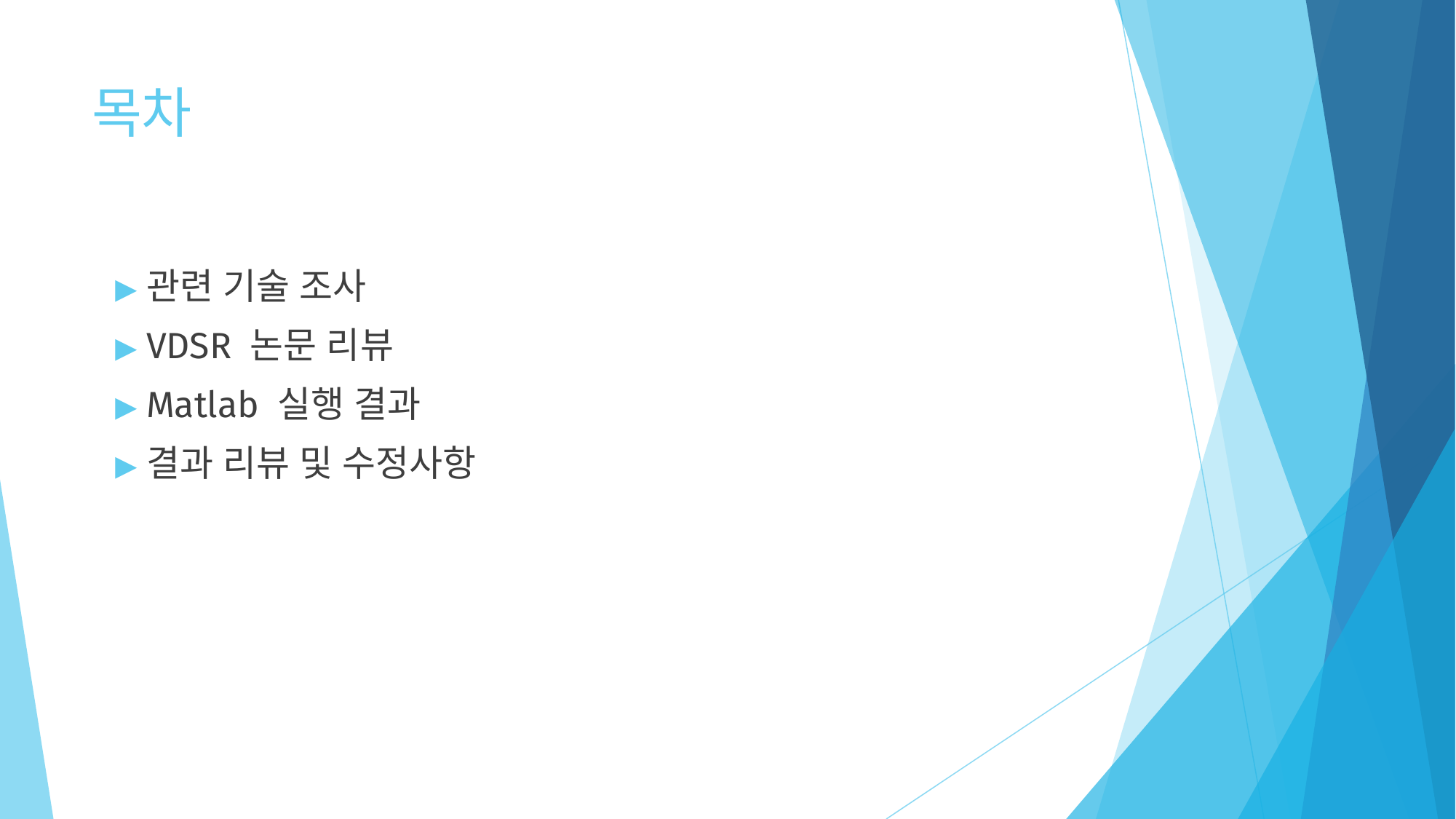

# 목차
관련 기술 조사
VDSR 논문 리뷰
Matlab 실행 결과
결과 리뷰 및 수정사항